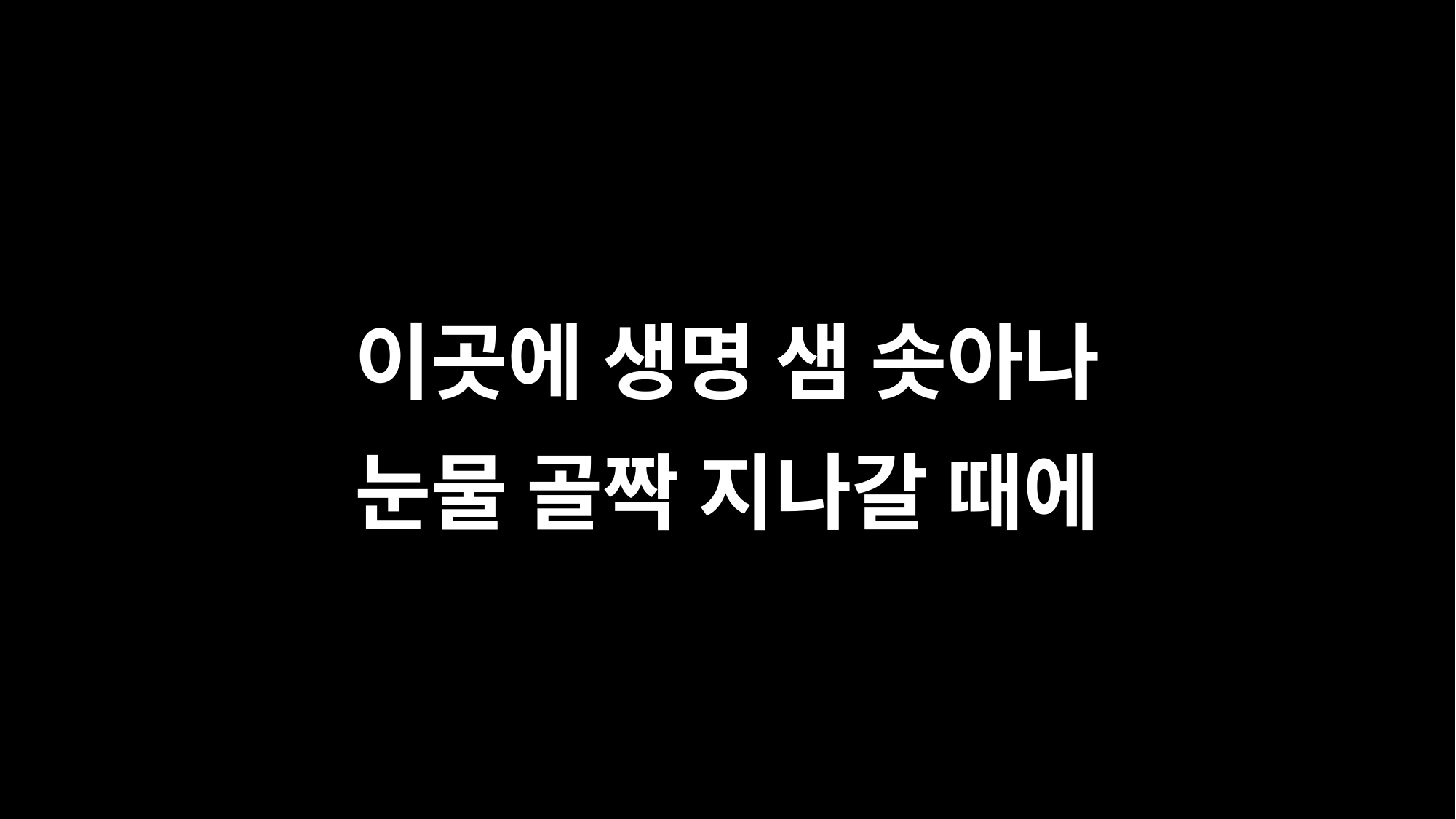

이곳에 생명 샘 솟아나
눈물 골짝 지나갈 때에